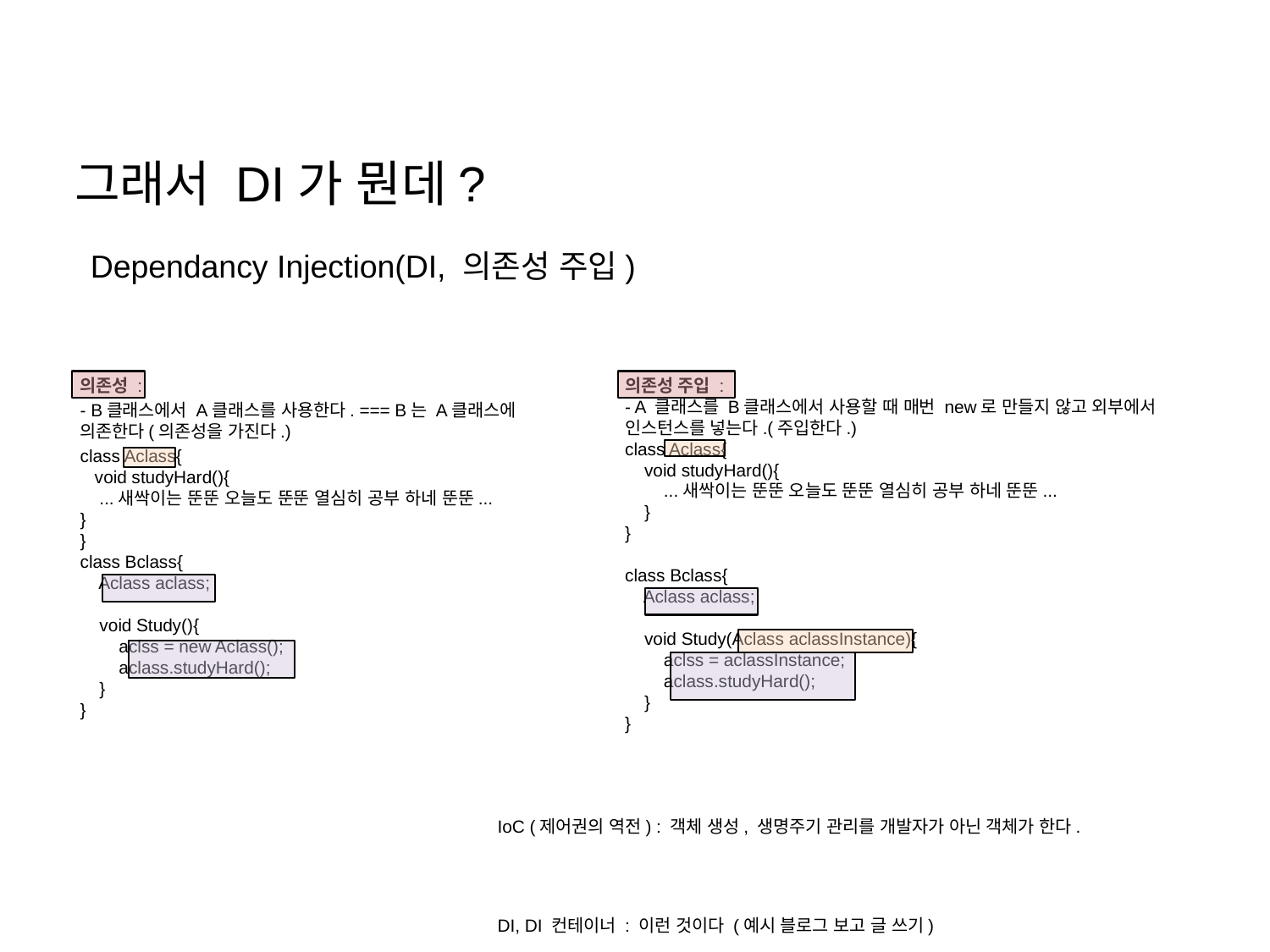

그래서 DI가 뭔데?
Dependancy Injection(DI, 의존성 주입)
의존성 :
- B클래스에서 A클래스를 사용한다. === B는 A클래스에 의존한다(의존성을 가진다.)
class Aclass{
   void studyHard(){
    ...새싹이는 뚠뚠 오늘도 뚠뚠 열심히 공부 하네 뚠뚠...
}
}
class Bclass{
    Aclass aclass;
    void Study(){
        aclss = new Aclass();
        aclass.studyHard();
    }
}

의존성 주입 :
- A 클래스를 B클래스에서 사용할 때 매번 new로 만들지 않고 외부에서 인스턴스를 넣는다.(주입한다.)
class Aclass{
    void studyHard(){
        ...새싹이는 뚠뚠 오늘도 뚠뚠 열심히 공부 하네 뚠뚠...
    }
}
class Bclass{
    Aclass aclass;
    void Study(Aclass aclassInstance){
        aclss = aclassInstance;
        aclass.studyHard();
    }
}

IoC (제어권의 역전) : 객체 생성, 생명주기 관리를 개발자가 아닌 객체가 한다.

DI, DI 컨테이너 : 이런 것이다 (예시 블로그 보고 글 쓰기)

순수 자바에서의 DI 컨테이너. :

Spring 컨테이너 사용(xml에서 bean 관리) :

@Autowired를 이용한 Spring 컨테이너 사용(xml 없어지고 @Autowired 만으로)